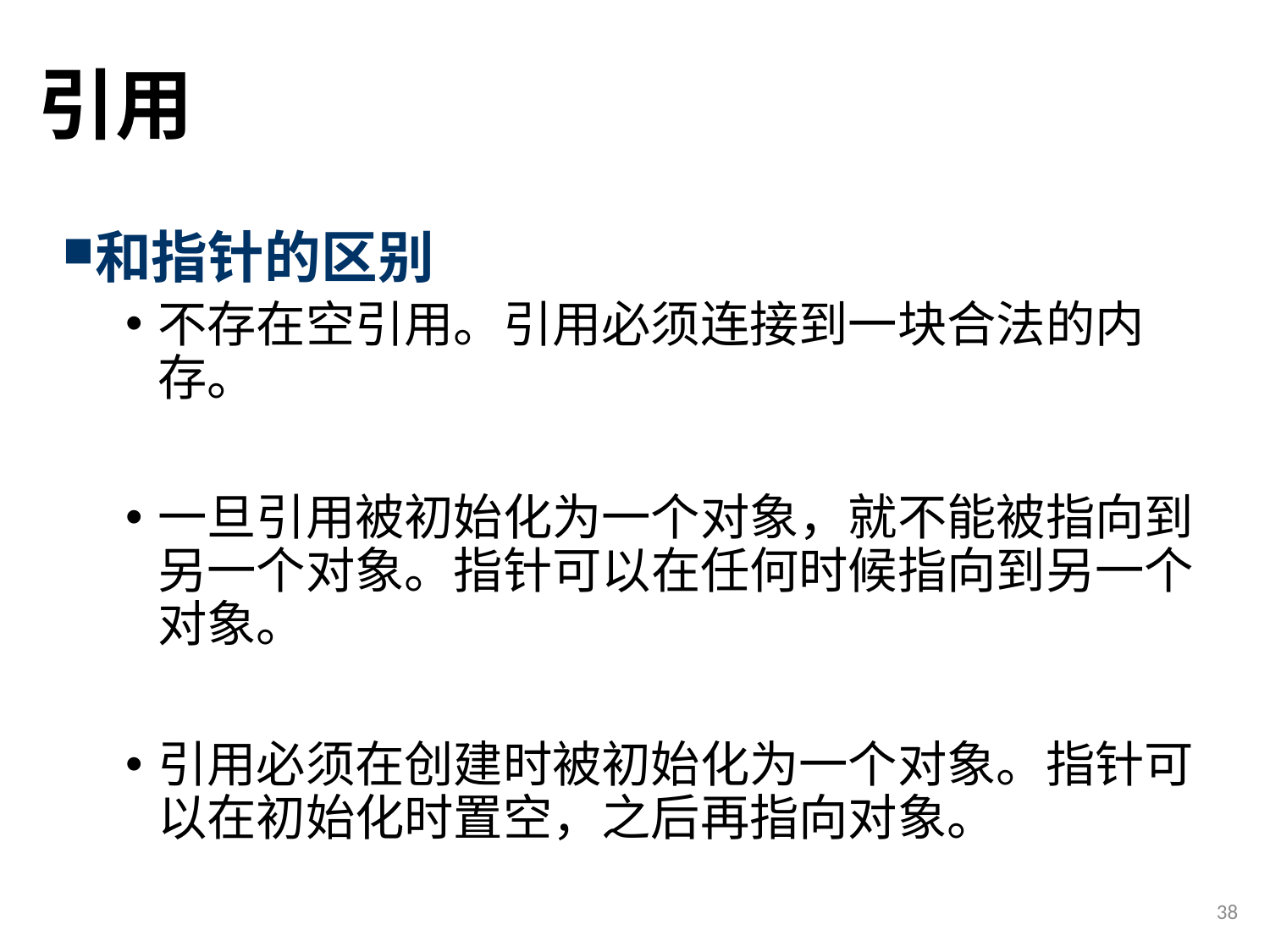

# 引用
和指针的区别
不存在空引用。引用必须连接到一块合法的内存。

一旦引用被初始化为一个对象，就不能被指向到另一个对象。指针可以在任何时候指向到另一个对象。

引用必须在创建时被初始化为一个对象。指针可以在初始化时置空，之后再指向对象。
38